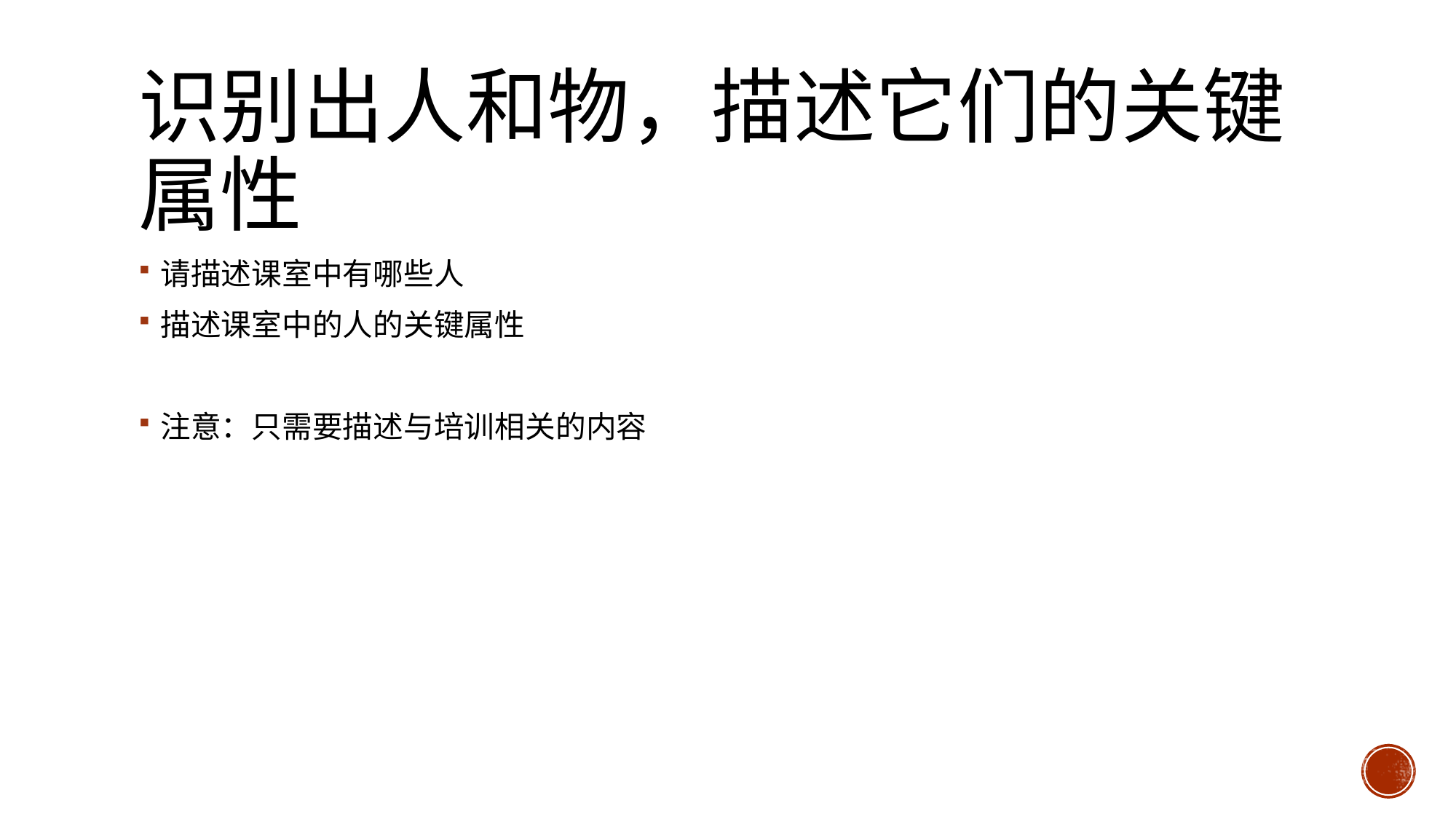

# 识别出人和物，描述它们的关键属性
请描述课室中有哪些人
描述课室中的人的关键属性

注意：只需要描述与培训相关的内容